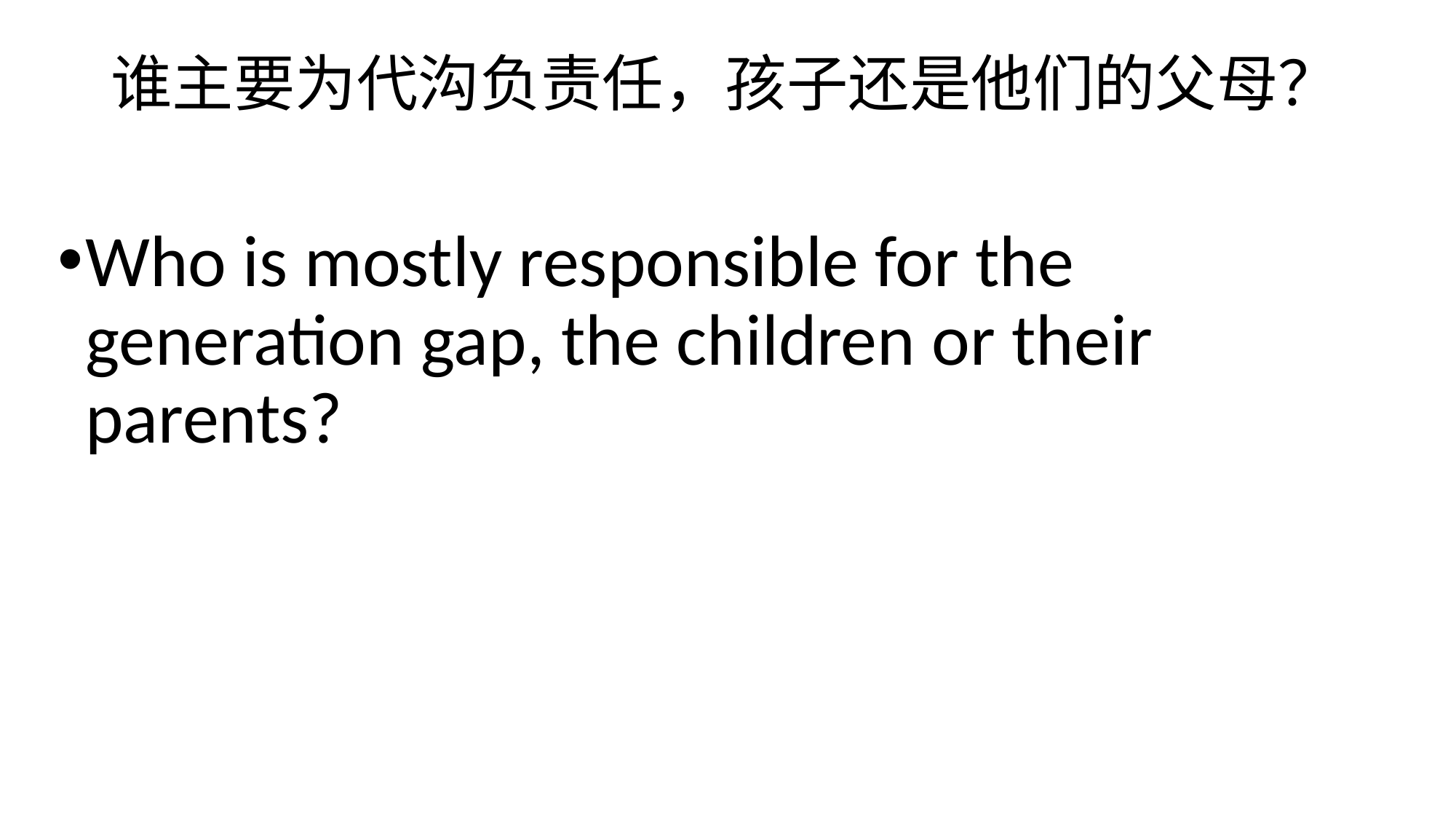

# 谁主要为代沟负责任，孩子还是他们的父母？
Who is mostly responsible for the generation gap, the children or their parents?